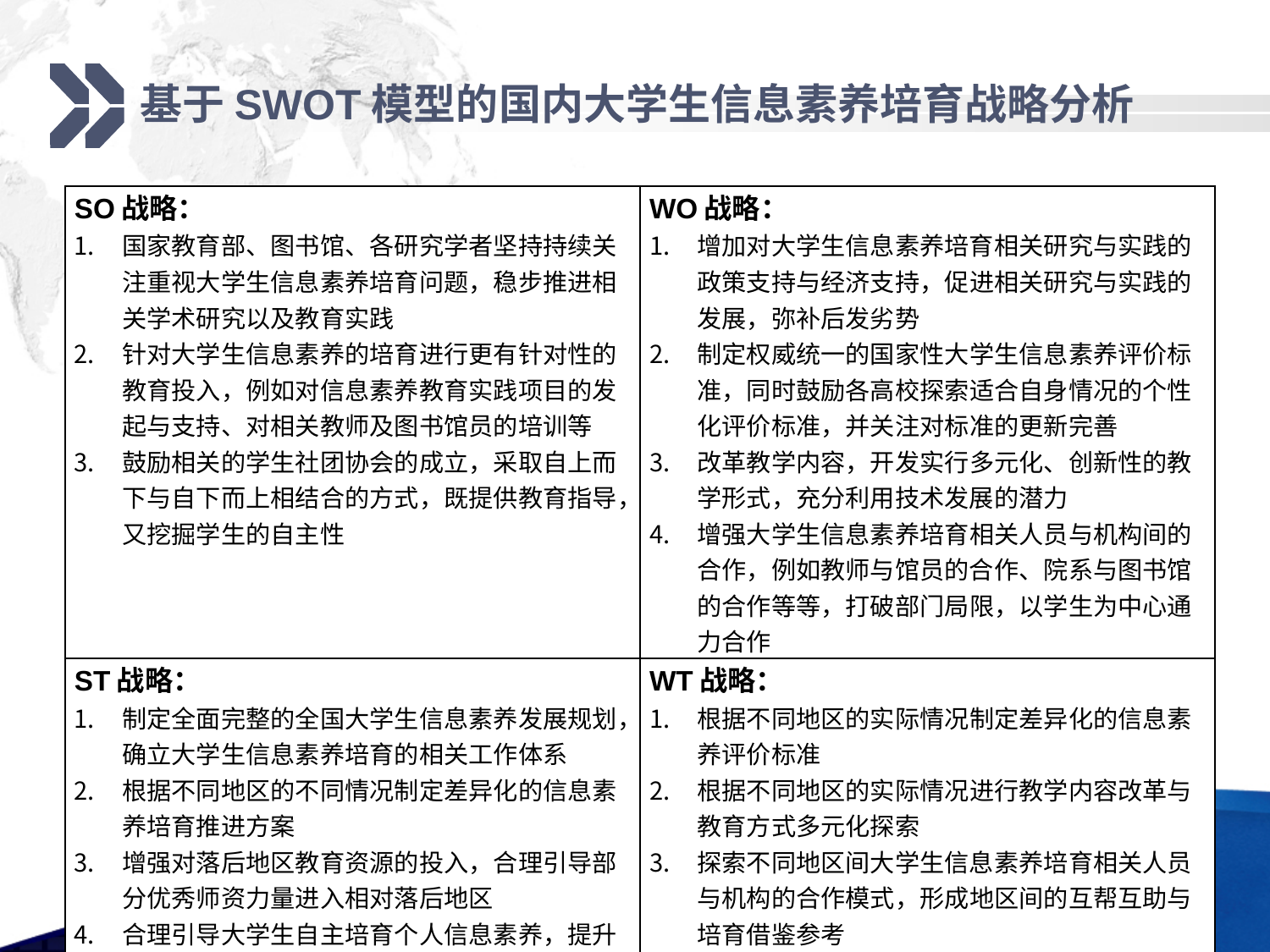

# 基于SWOT模型的国内大学生信息素养培育战略分析
| SO战略： 国家教育部、图书馆、各研究学者坚持持续关注重视大学生信息素养培育问题，稳步推进相关学术研究以及教育实践 针对大学生信息素养的培育进行更有针对性的教育投入，例如对信息素养教育实践项目的发起与支持、对相关教师及图书馆员的培训等 鼓励相关的学生社团协会的成立，采取自上而下与自下而上相结合的方式，既提供教育指导，又挖掘学生的自主性 | WO战略： 增加对大学生信息素养培育相关研究与实践的政策支持与经济支持，促进相关研究与实践的发展，弥补后发劣势 制定权威统一的国家性大学生信息素养评价标准，同时鼓励各高校探索适合自身情况的个性化评价标准，并关注对标准的更新完善 改革教学内容，开发实行多元化、创新性的教学形式，充分利用技术发展的潜力 增强大学生信息素养培育相关人员与机构间的合作，例如教师与馆员的合作、院系与图书馆的合作等等，打破部门局限，以学生为中心通力合作 |
| --- | --- |
| ST战略： 制定全面完整的全国大学生信息素养发展规划，确立大学生信息素养培育的相关工作体系 根据不同地区的不同情况制定差异化的信息素养培育推进方案 增强对落后地区教育资源的投入，合理引导部分优秀师资力量进入相对落后地区 合理引导大学生自主培育个人信息素养，提升应对信息挑战的独立能力 | WT战略： 根据不同地区的实际情况制定差异化的信息素养评价标准 根据不同地区的实际情况进行教学内容改革与教育方式多元化探索 探索不同地区间大学生信息素养培育相关人员与机构的合作模式，形成地区间的互帮互助与培育借鉴参考 |